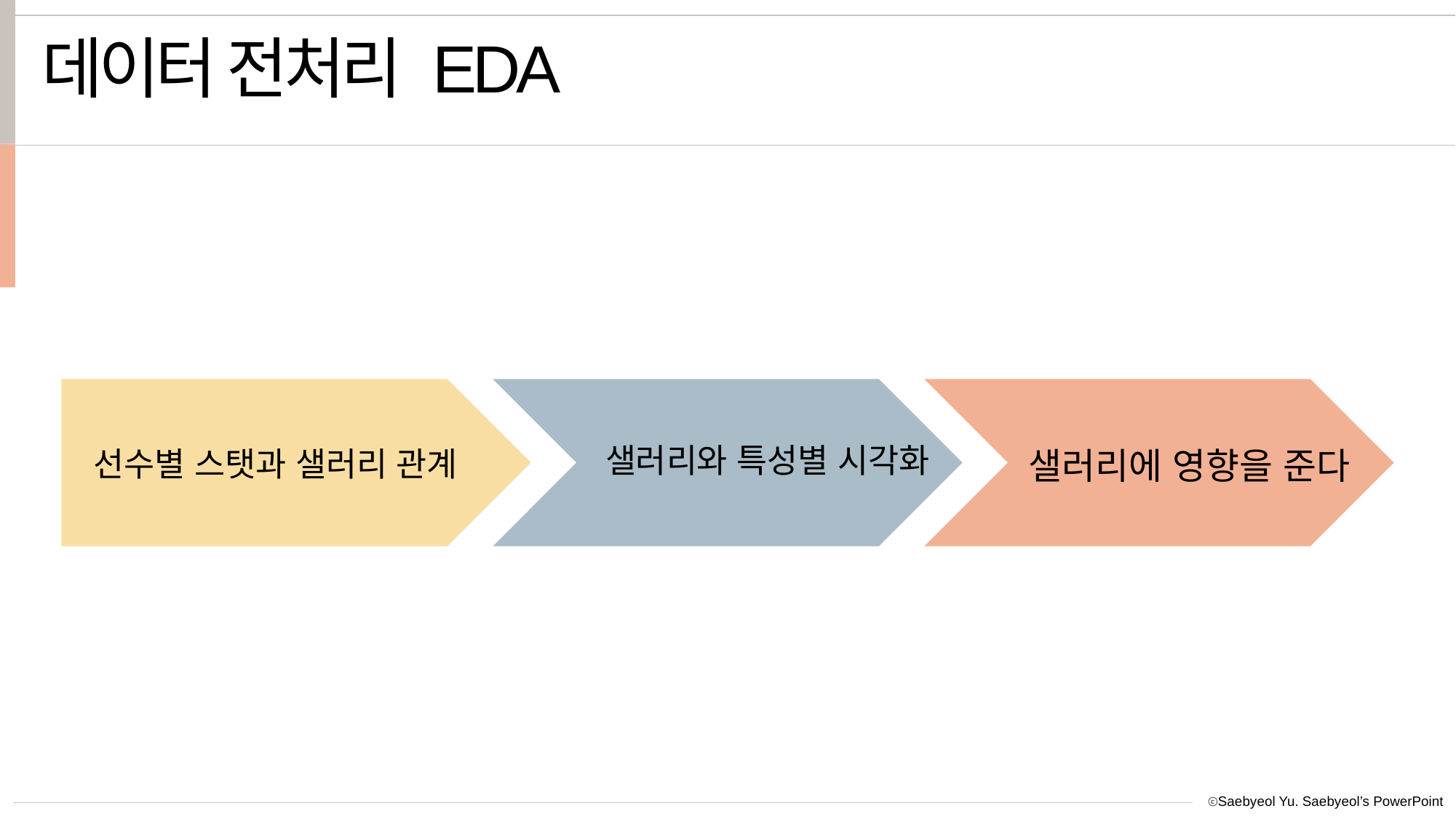

데이터 전처리 EDA

  샐러리와 특성별 시각화
샐러리에 영향을 준다
선수별 스탯과 샐러리 관계